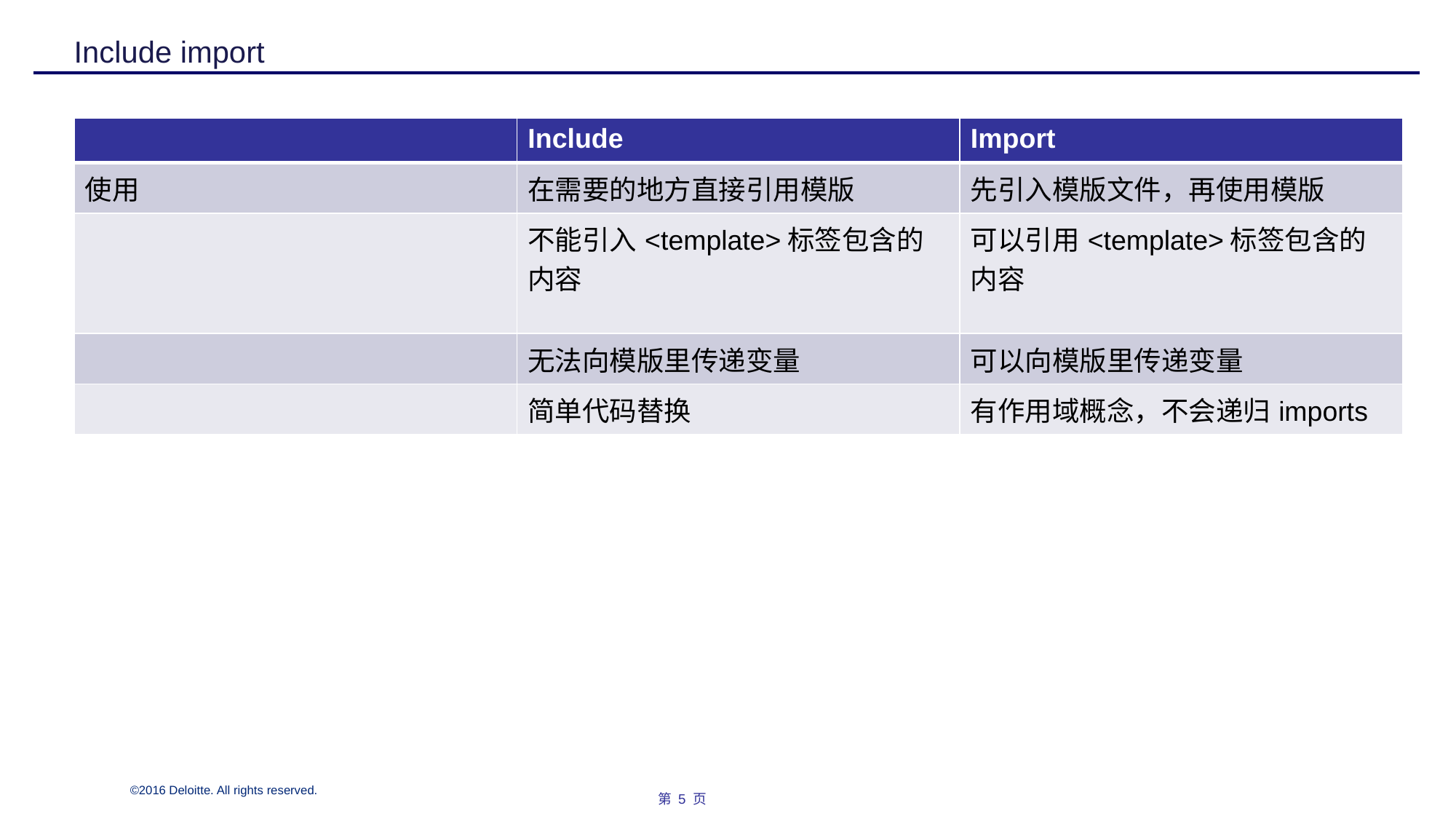

# Include import
|  | Include | Import |
| --- | --- | --- |
| 使用 | 在需要的地方直接引用模版 | 先引入模版文件，再使用模版 |
|  | 不能引入<template>标签包含的内容 | 可以引用<template>标签包含的内容 |
|  | 无法向模版里传递变量 | 可以向模版里传递变量 |
|  | 简单代码替换 | 有作用域概念，不会递归imports |